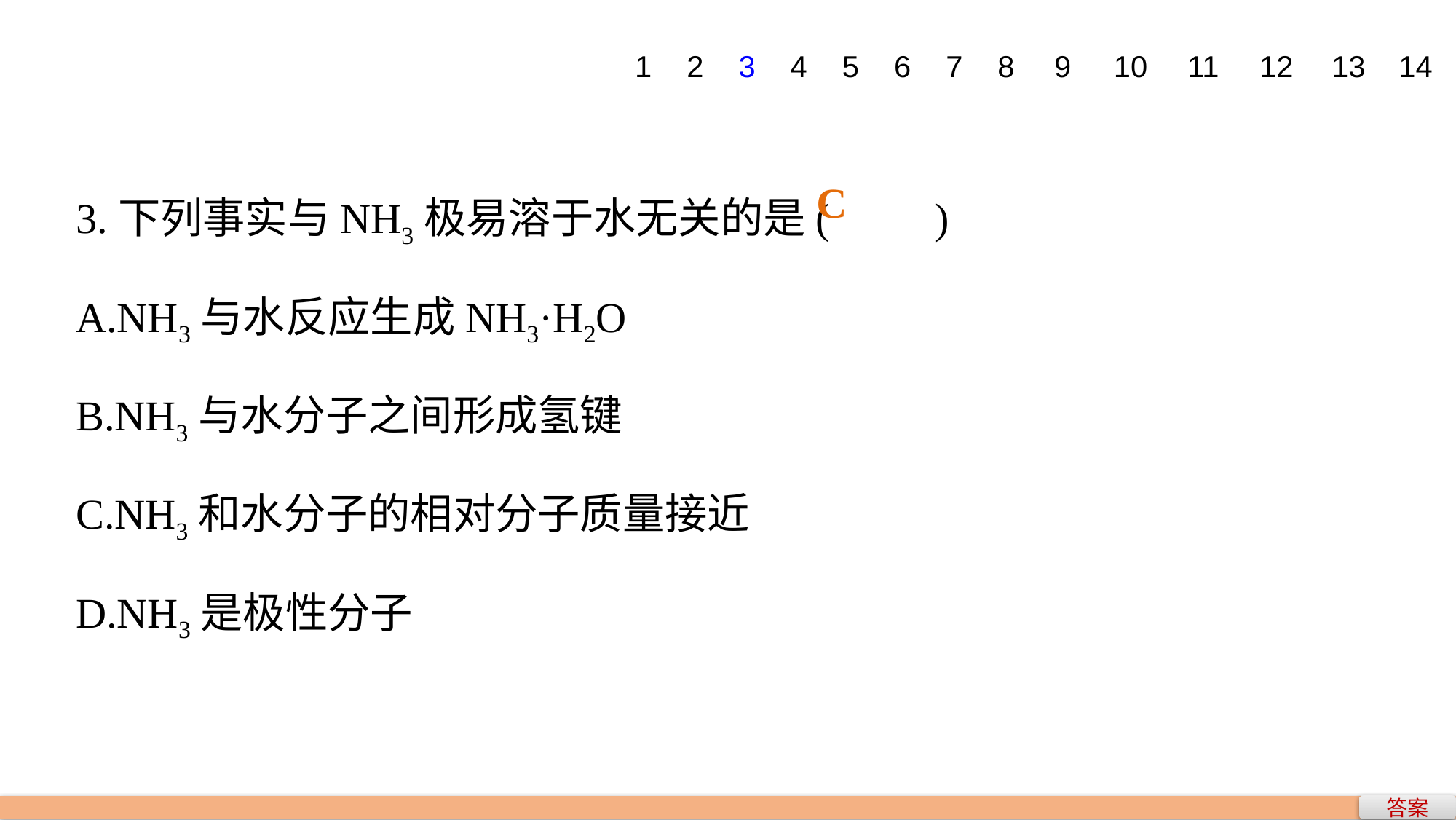

1
2
3
4
5
6
7
8
9
10
11
12
13
14
3.下列事实与NH3极易溶于水无关的是(　　)
A.NH3与水反应生成NH3·H2O
B.NH3与水分子之间形成氢键
C.NH3和水分子的相对分子质量接近
D.NH3是极性分子
C
答案